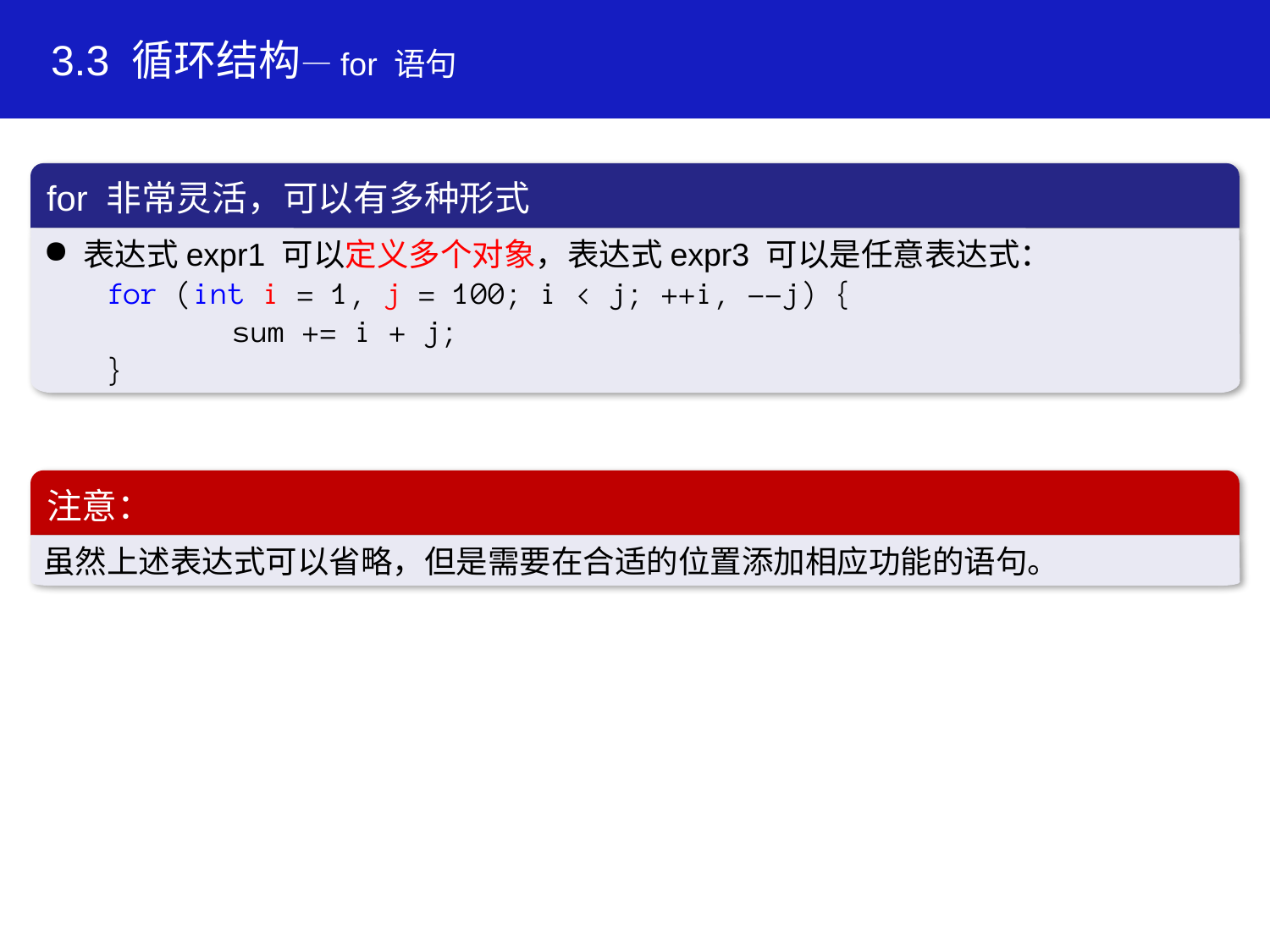

# 3.3 循环结构—for 语句
for 非常灵活，可以有多种形式
表达式expr1 可以定义多个对象，表达式expr3 可以是任意表达式：
for (int i = 1, j = 100; i < j; ++i, --j) {
	sum += i + j;
}
注意：
虽然上述表达式可以省略，但是需要在合适的位置添加相应功能的语句。
37